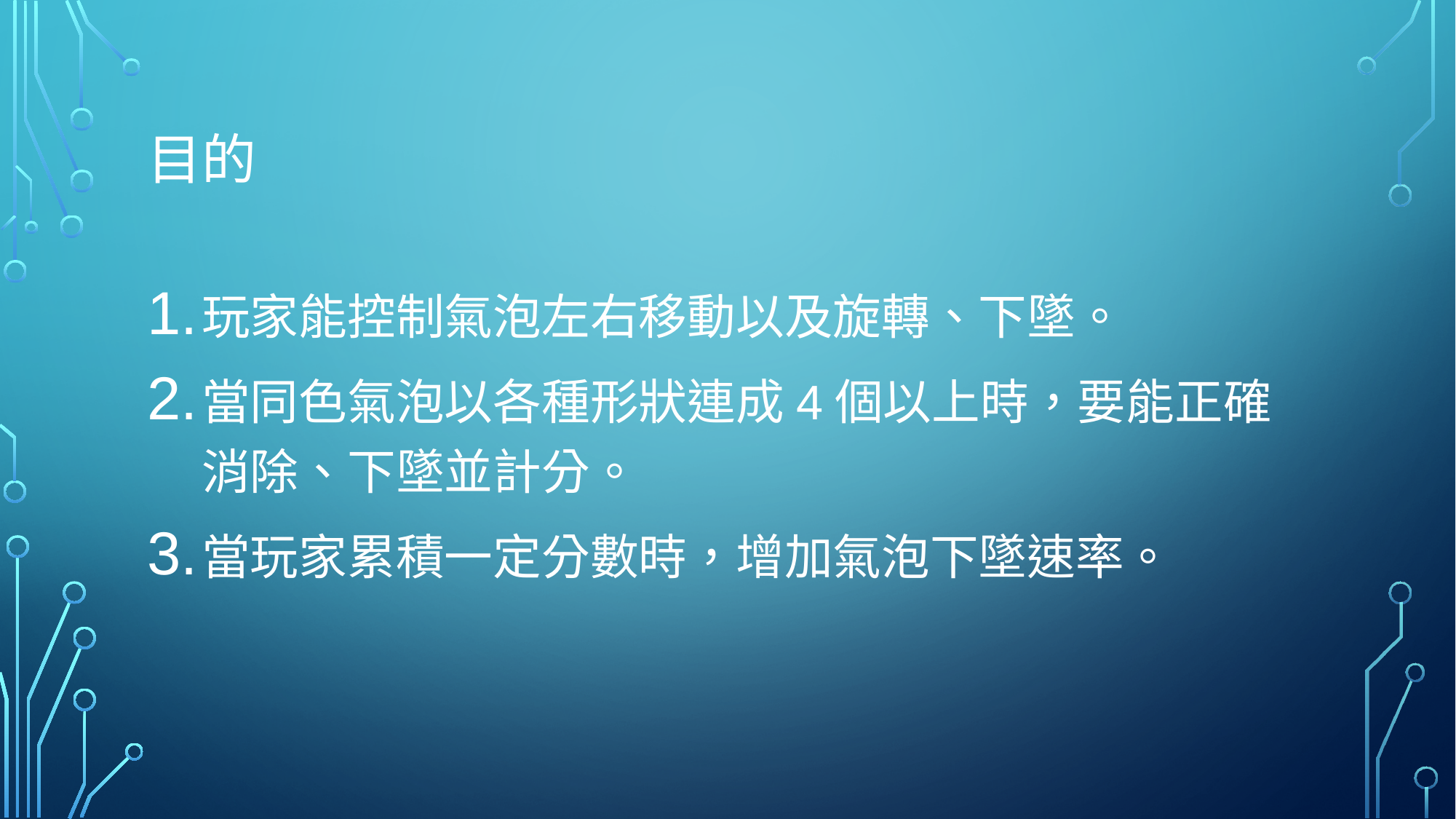

# 目的
玩家能控制氣泡左右移動以及旋轉、下墜。
當同色氣泡以各種形狀連成4個以上時，要能正確消除、下墜並計分。
當玩家累積一定分數時，增加氣泡下墜速率。